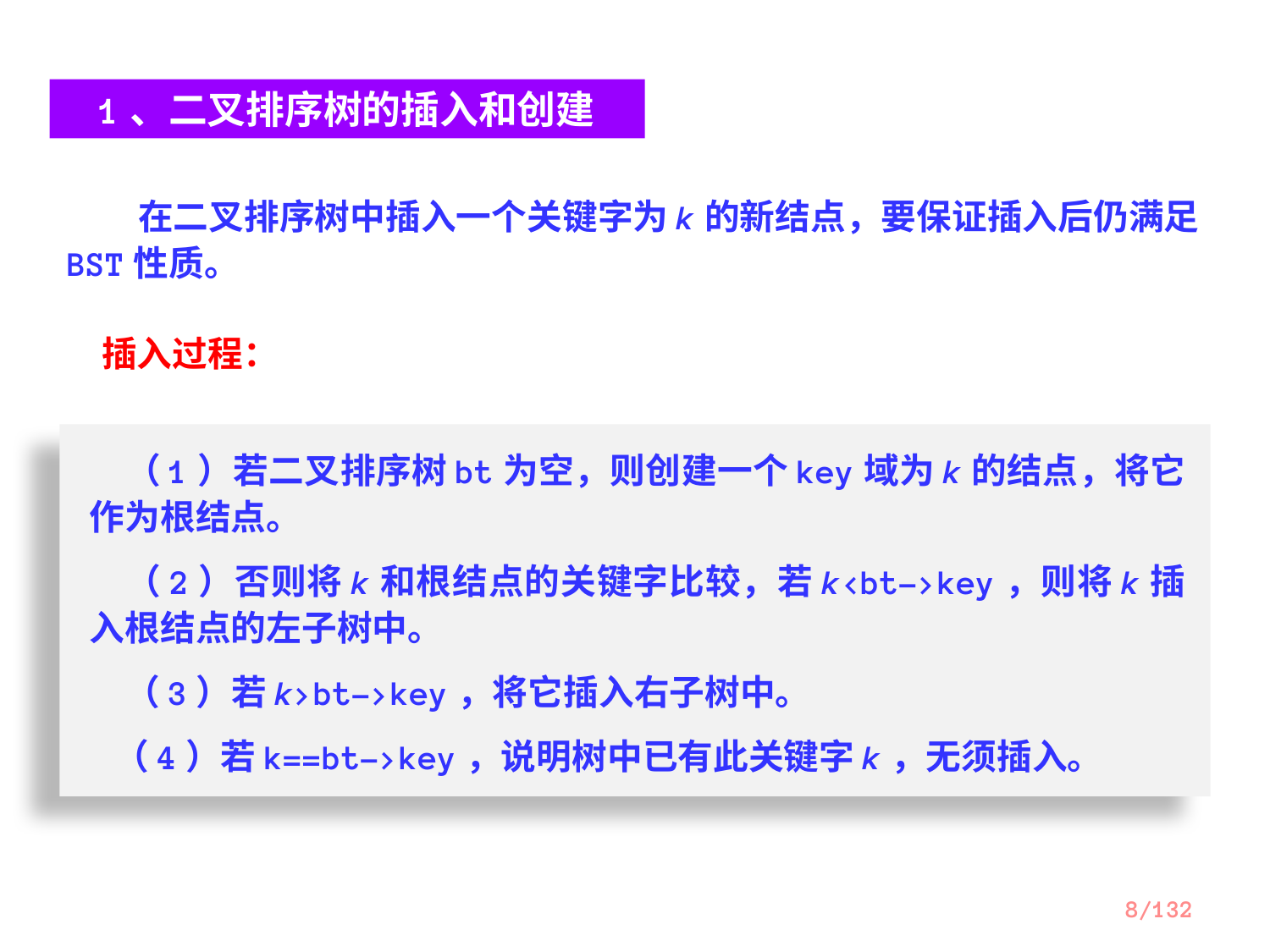

1、二叉排序树的插入和创建
　　在二叉排序树中插入一个关键字为k的新结点，要保证插入后仍满足BST性质。
插入过程：
　（1）若二叉排序树bt为空，则创建一个key域为k的结点，将它作为根结点。
　（2）否则将k和根结点的关键字比较，若k<bt->key，则将k插入根结点的左子树中。
　（3）若k>bt->key，将它插入右子树中。
  （4）若k==bt->key，说明树中已有此关键字k，无须插入。
8/132